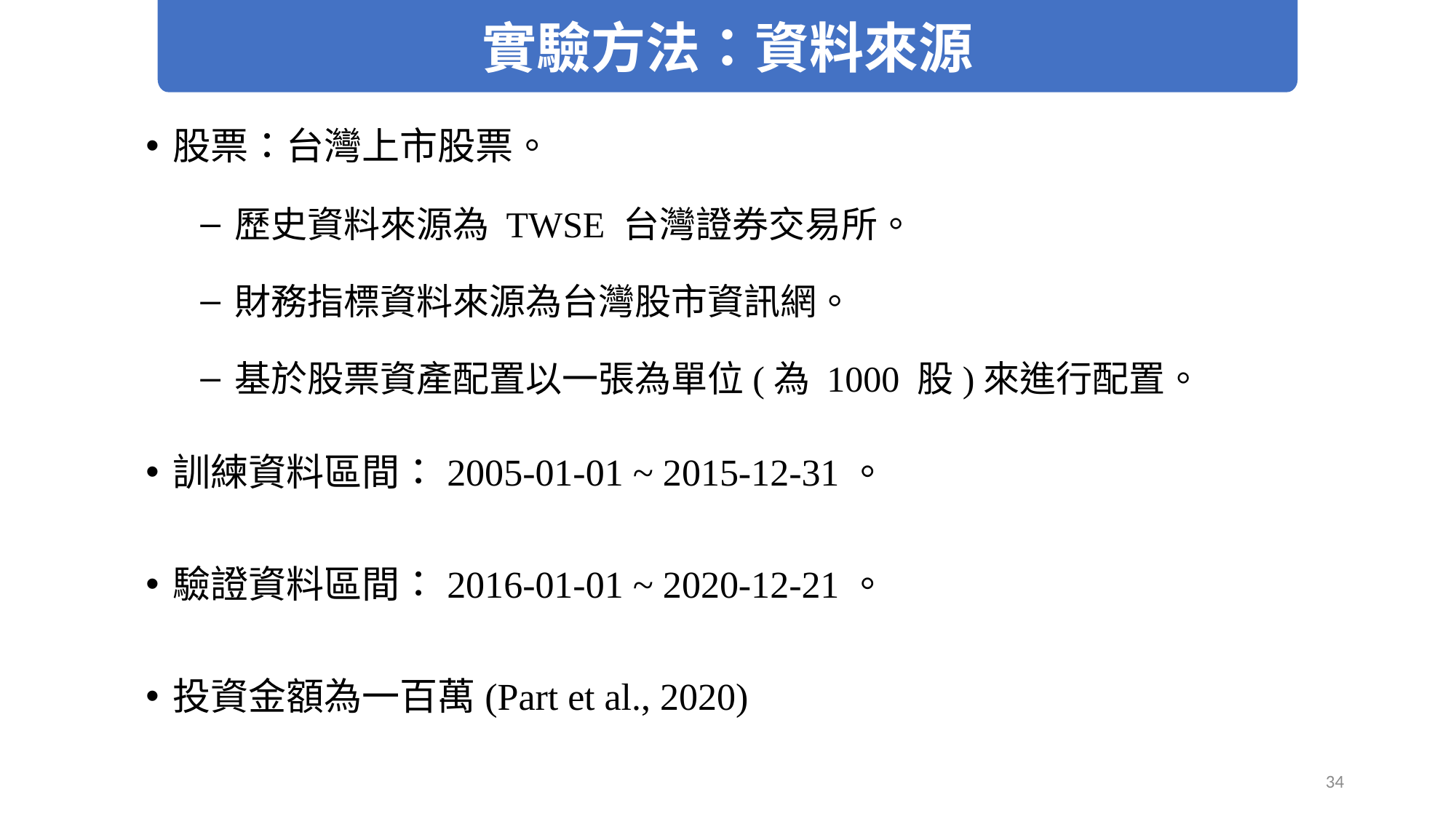

實驗方法：資料來源
股票：台灣上市股票。
歷史資料來源為 TWSE 台灣證券交易所。
財務指標資料來源為台灣股市資訊網。
基於股票資產配置以一張為單位(為 1000 股)來進行配置。

訓練資料區間：2005-01-01 ~ 2015-12-31。

驗證資料區間：2016-01-01 ~ 2020-12-21。

投資金額為一百萬(Part et al., 2020)

34